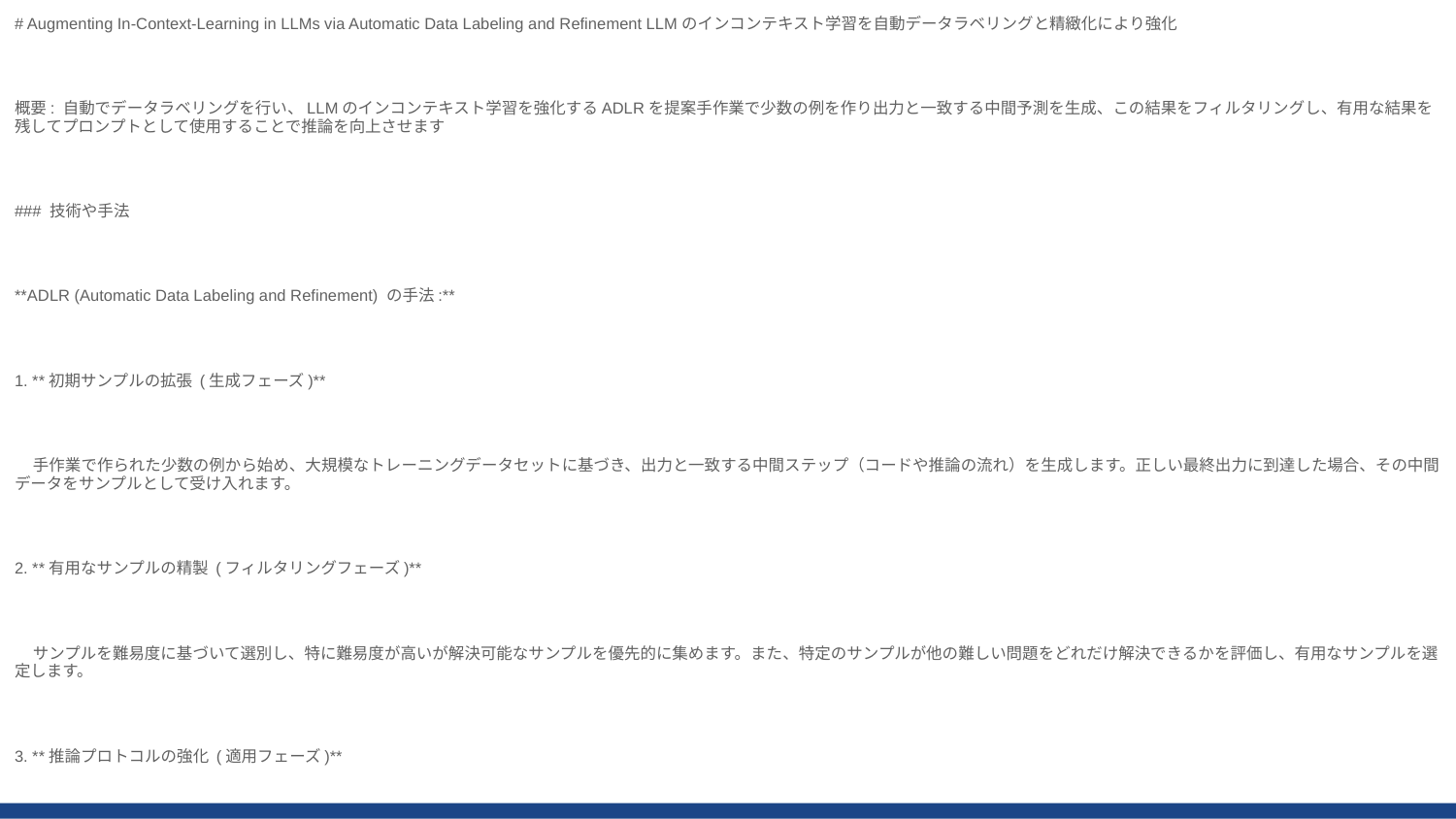

# Augmenting In-Context-Learning in LLMs via Automatic Data Labeling and Refinement LLMのインコンテキスト学習を自動データラベリングと精緻化により強化

概要: 自動でデータラベリングを行い、LLMのインコンテキスト学習を強化するADLRを提案手作業で少数の例を作り出力と一致する中間予測を生成、この結果をフィルタリングし、有用な結果を残してプロンプトとして使用することで推論を向上させます

### 技術や手法

**ADLR (Automatic Data Labeling and Refinement) の手法:**

1. **初期サンプルの拡張 (生成フェーズ)**

    手作業で作られた少数の例から始め、大規模なトレーニングデータセットに基づき、出力と一致する中間ステップ（コードや推論の流れ）を生成します。正しい最終出力に到達した場合、その中間データをサンプルとして受け入れます。

2. **有用なサンプルの精製 (フィルタリングフェーズ)**

    サンプルを難易度に基づいて選別し、特に難易度が高いが解決可能なサンプルを優先的に集めます。また、特定のサンプルが他の難しい問題をどれだけ解決できるかを評価し、有用なサンプルを選定します。

3. **推論プロトコルの強化 (適用フェーズ)**

    多様なプロンプトを用いて、ICLの推論プロトコルを強化します。異なるコンテキストを複数回使用し、モデルの精度をさらに向上させます。

**使用用途:**

- **コードベースのテーブルQA**や**数学的推論**など、インコンテキスト学習を必要とする複雑なタスクに適用可能。
- 基礎モデルのパフォーマンスを自動データ生成と精製を通じて強化し、特に中間ステップを含むタスクで効果を発揮します。

### 次に読むべき論文

この論文の中で参照されている、関連技術や手法をさらに深く理解するために読むべき論文をいくつか挙げます：

1. **[Chain-of-Thought (CoT) 推論に関する研究]**
2. **[ReAcTable: Enhancing ReAct for Table Question Answering (Zhang et al., 2023)]**
3. **[Binding Language Models in Symbolic Languages (Cheng et al., 2023)]**